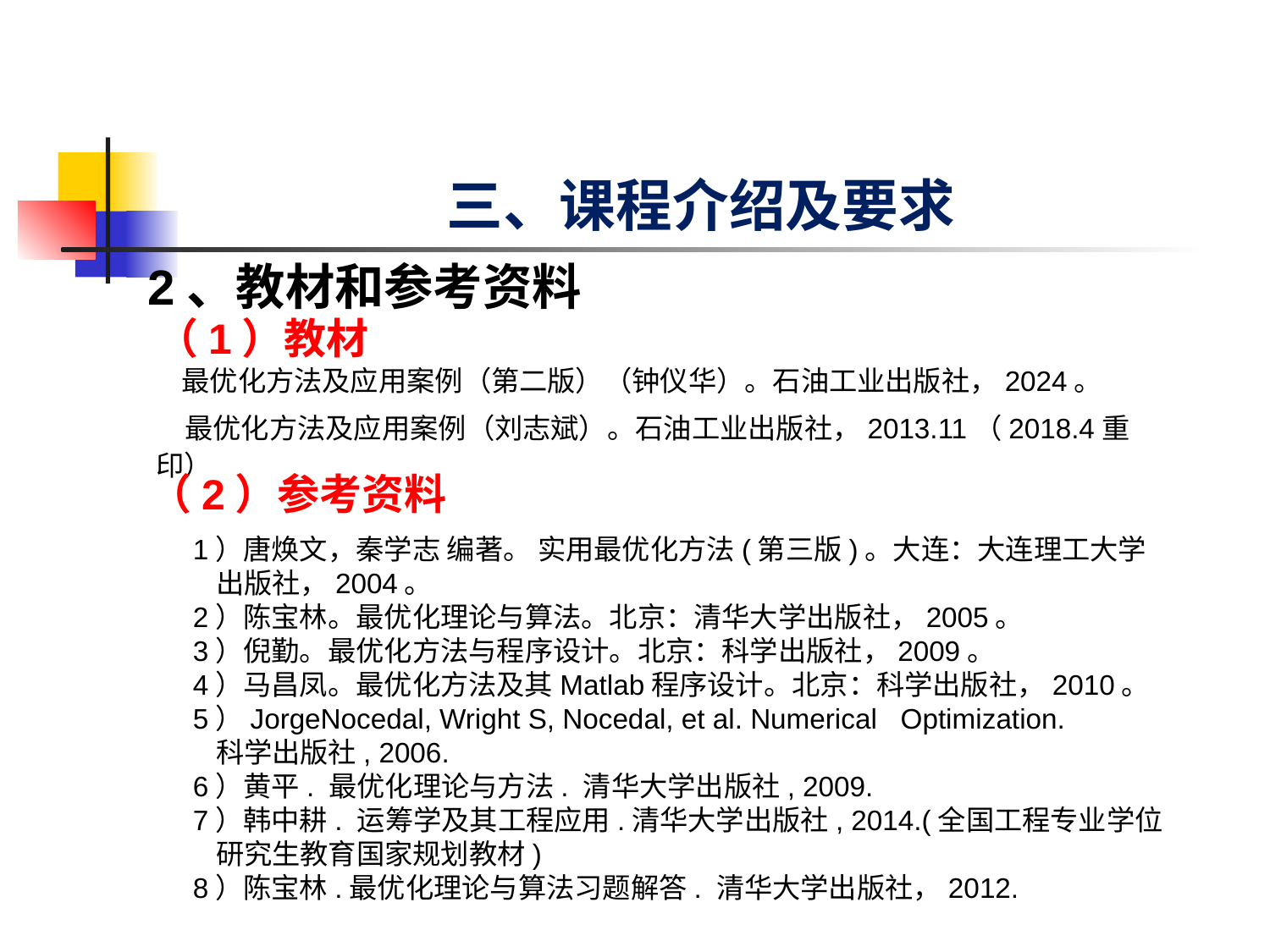

# 三、课程介绍及要求
2、教材和参考资料
（1）教材
   最优化方法及应用案例（第二版）（钟仪华）。石油工业出版社，2024。
  最优化方法及应用案例（刘志斌）。石油工业出版社，2013.11（2018.4重印）
（2）参考资料
  1）唐焕文，秦学志 编著。 实用最优化方法(第三版)。大连：大连理工大学
     出版社，2004。
  2）陈宝林。最优化理论与算法。北京：清华大学出版社，2005。
  3）倪勤。最优化方法与程序设计。北京：科学出版社，2009。
  4）马昌凤。最优化方法及其Matlab程序设计。北京：科学出版社，2010。
  5）JorgeNocedal, Wright S, Nocedal, et al. Numerical   Optimization.
     科学出版社, 2006.
  6）黄平. 最优化理论与方法. 清华大学出版社, 2009.
  7）韩中耕. 运筹学及其工程应用.清华大学出版社, 2014.(全国工程专业学位
     研究生教育国家规划教材)
  8）陈宝林.最优化理论与算法习题解答. 清华大学出版社，2012.